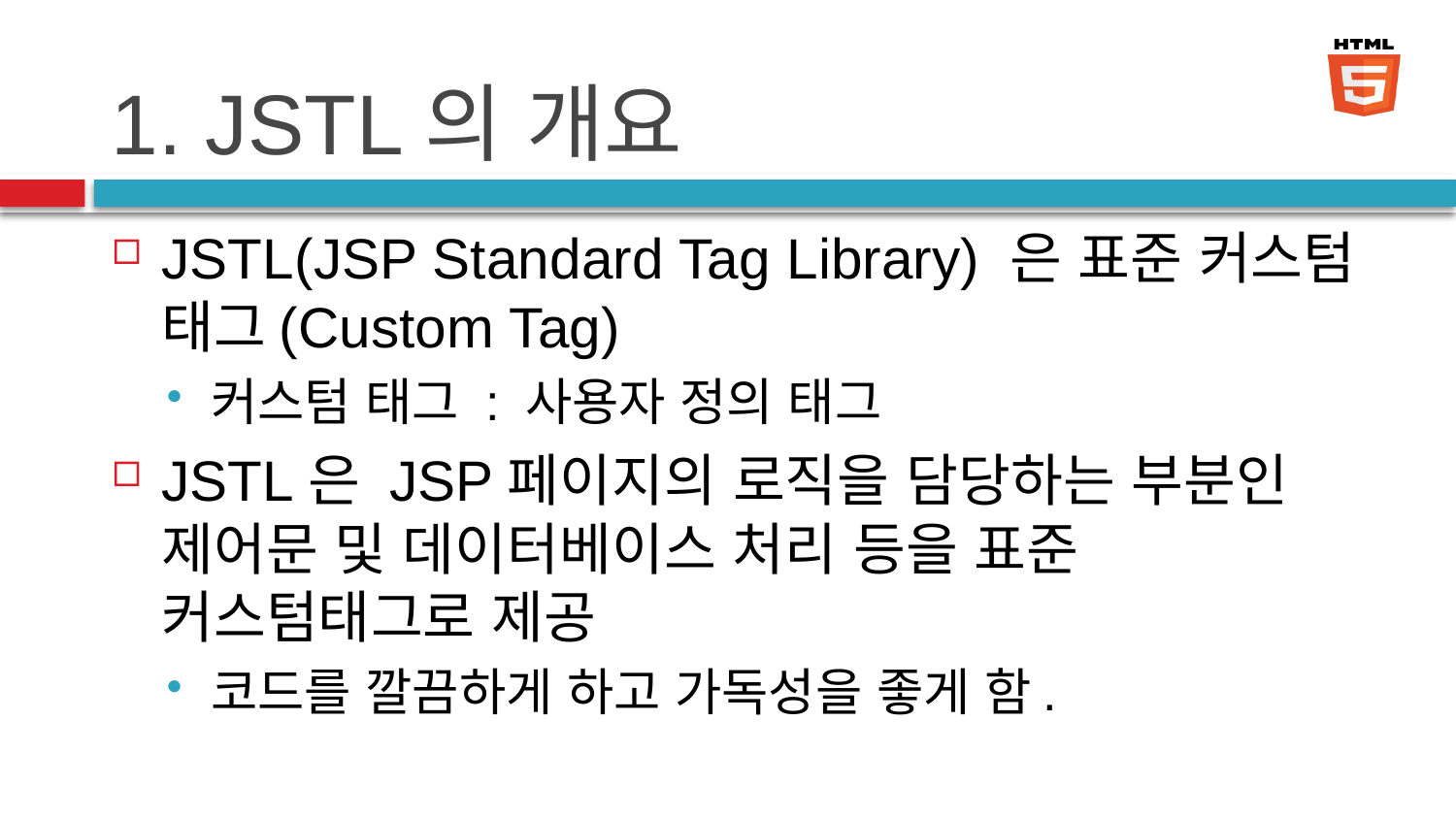

# 1. JSTL의 개요
JSTL(JSP Standard Tag Library) 은 표준 커스텀 태그(Custom Tag)
커스텀 태그 : 사용자 정의 태그
JSTL은 JSP페이지의 로직을 담당하는 부분인 제어문 및 데이터베이스 처리 등을 표준 커스텀태그로 제공
코드를 깔끔하게 하고 가독성을 좋게 함.